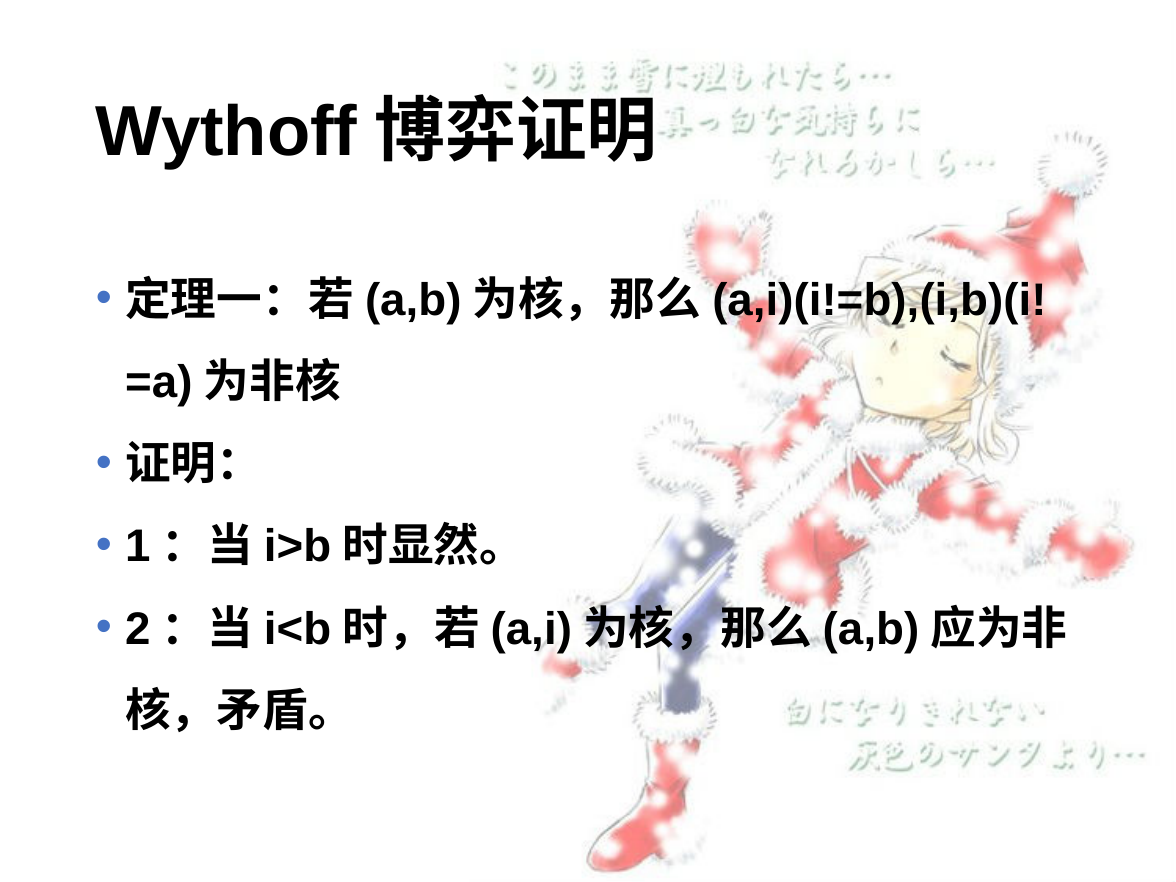

# Wythoff博弈证明
定理一：若(a,b)为核，那么(a,i)(i!=b),(i,b)(i!=a)为非核
证明：
1：当i>b时显然。
2：当i<b时，若(a,i)为核，那么(a,b)应为非核，矛盾。